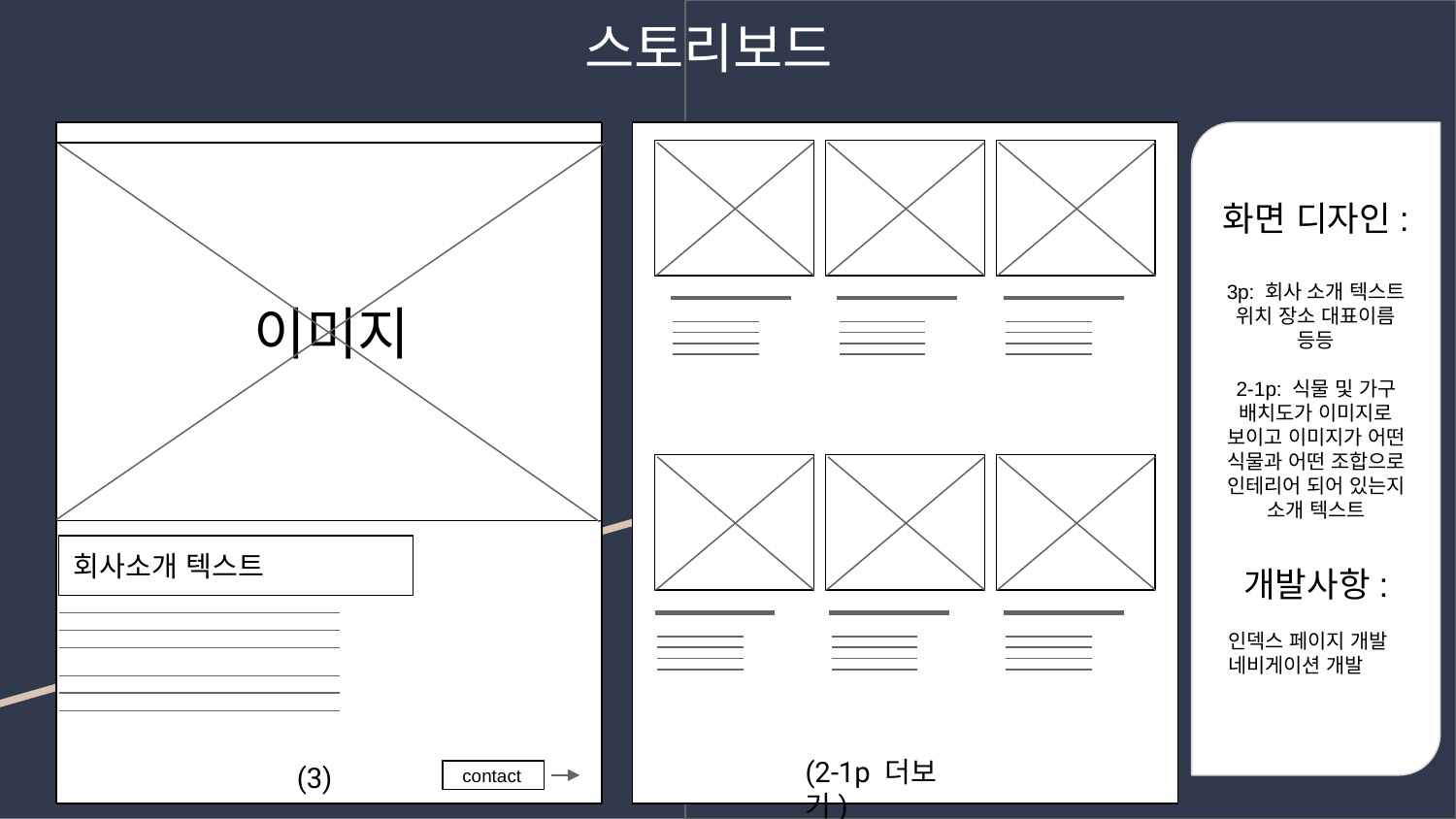

# 스토리보드

화면 디자인:

3p: 회사 소개 텍스트
위치 장소 대표이름 등등

2-1p: 식물 및 가구 배치도가 이미지로 보이고 이미지가 어떤 식물과 어떤 조합으로 인테리어 되어 있는지 소개 텍스트

개발사항:

 인덱스 페이지 개발
 네비게이션 개발

                      이미지

회사소개 텍스트
(2-1p 더보기)
(3)
 contact